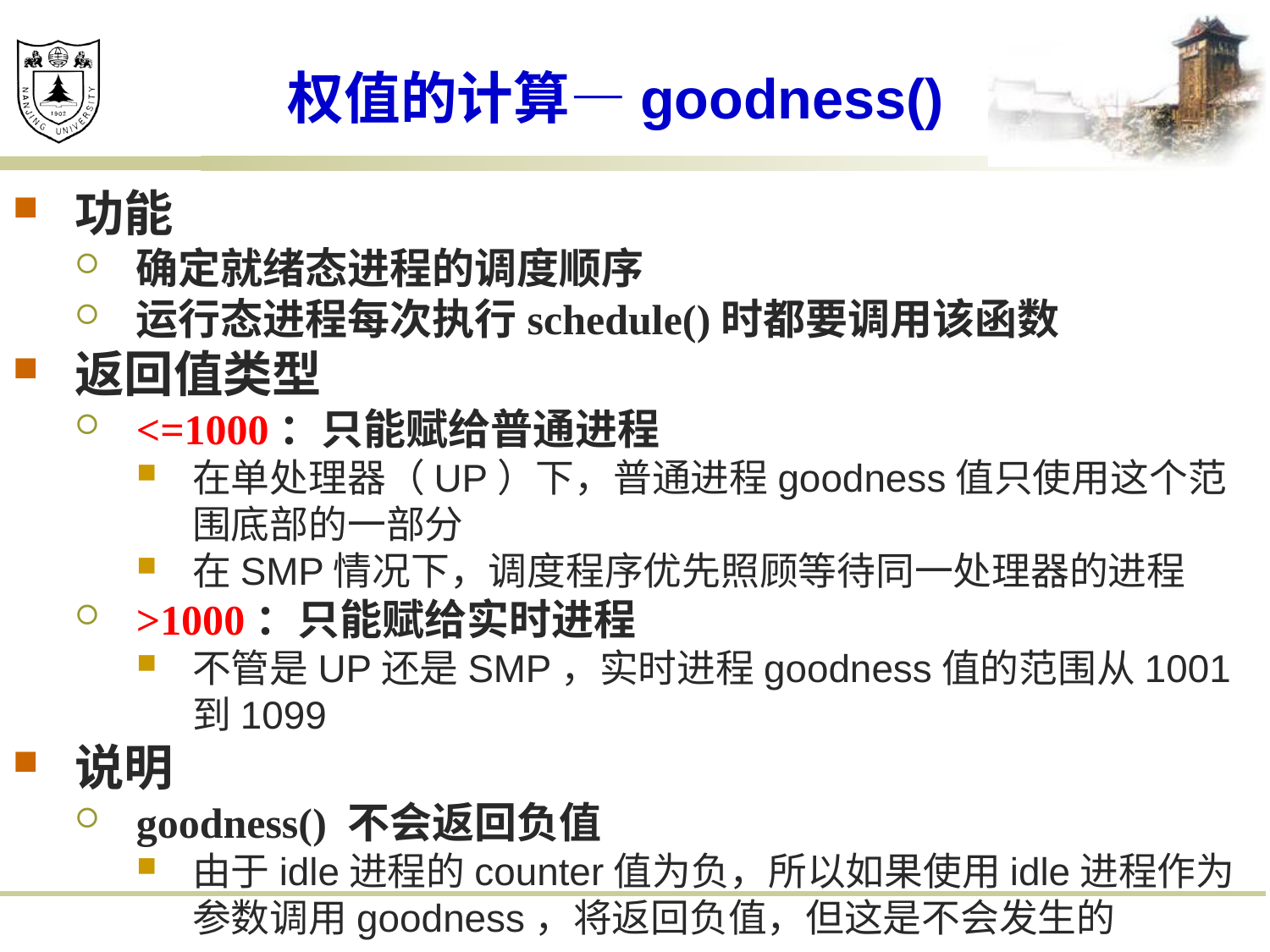

# 权值的计算—goodness()
功能
确定就绪态进程的调度顺序
运行态进程每次执行schedule()时都要调用该函数
返回值类型
<=1000：只能赋给普通进程
在单处理器（UP）下，普通进程goodness值只使用这个范围底部的一部分
在SMP情况下，调度程序优先照顾等待同一处理器的进程
>1000：只能赋给实时进程
不管是UP还是SMP，实时进程goodness值的范围从1001到1099
说明
goodness() 不会返回负值
由于idle进程的counter值为负，所以如果使用idle进程作为参数调用goodness，将返回负值，但这是不会发生的
221